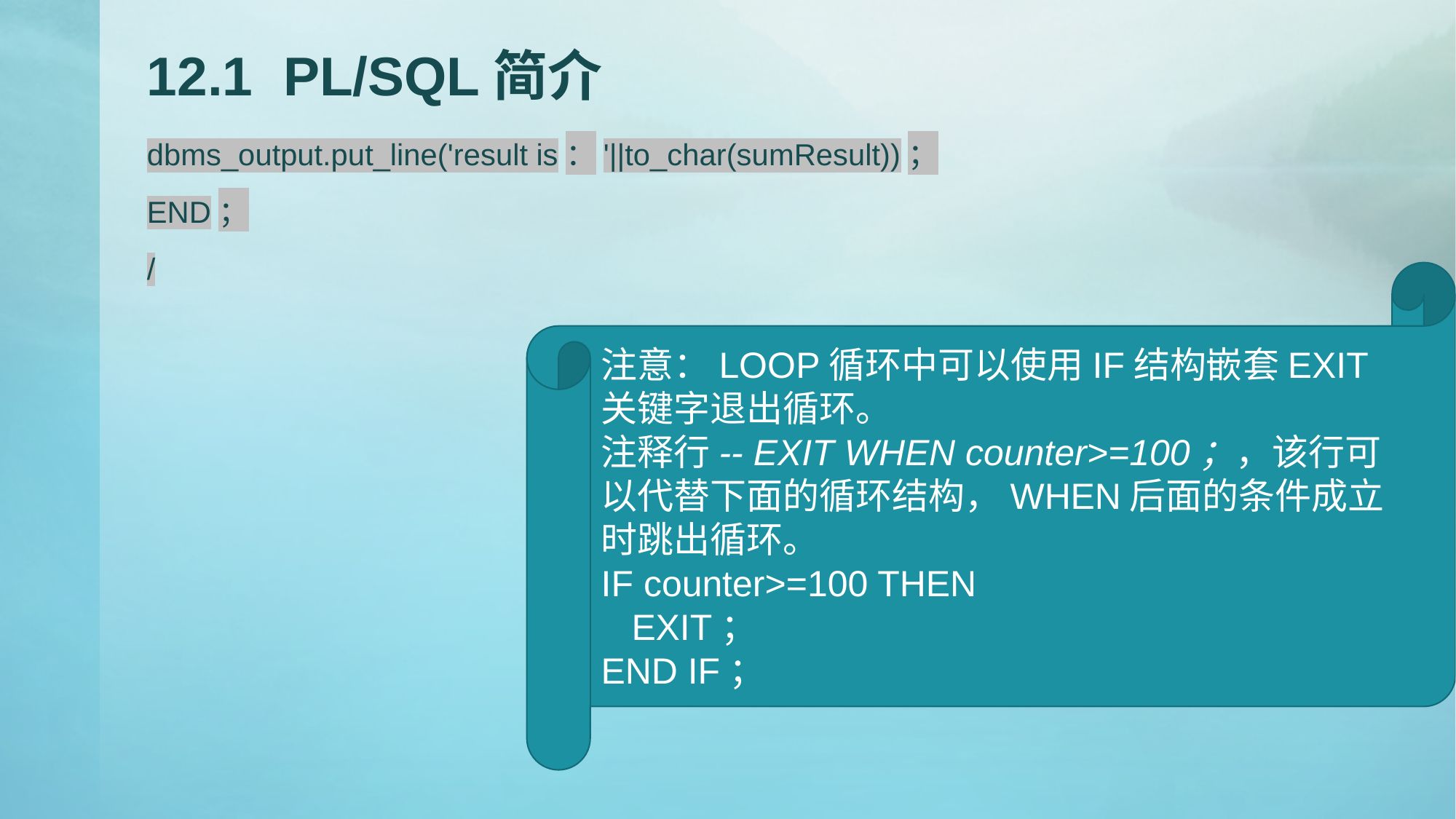

# 12.1  PL/SQL简介
dbms_output.put_line('result is：'||to_char(sumResult))；
END；
/

注意：LOOP循环中可以使用IF结构嵌套EXIT关键字退出循环。
注释行-- EXIT WHEN counter>=100；，该行可以代替下面的循环结构，WHEN后面的条件成立时跳出循环。
IF counter>=100 THEN
   EXIT；
END IF；